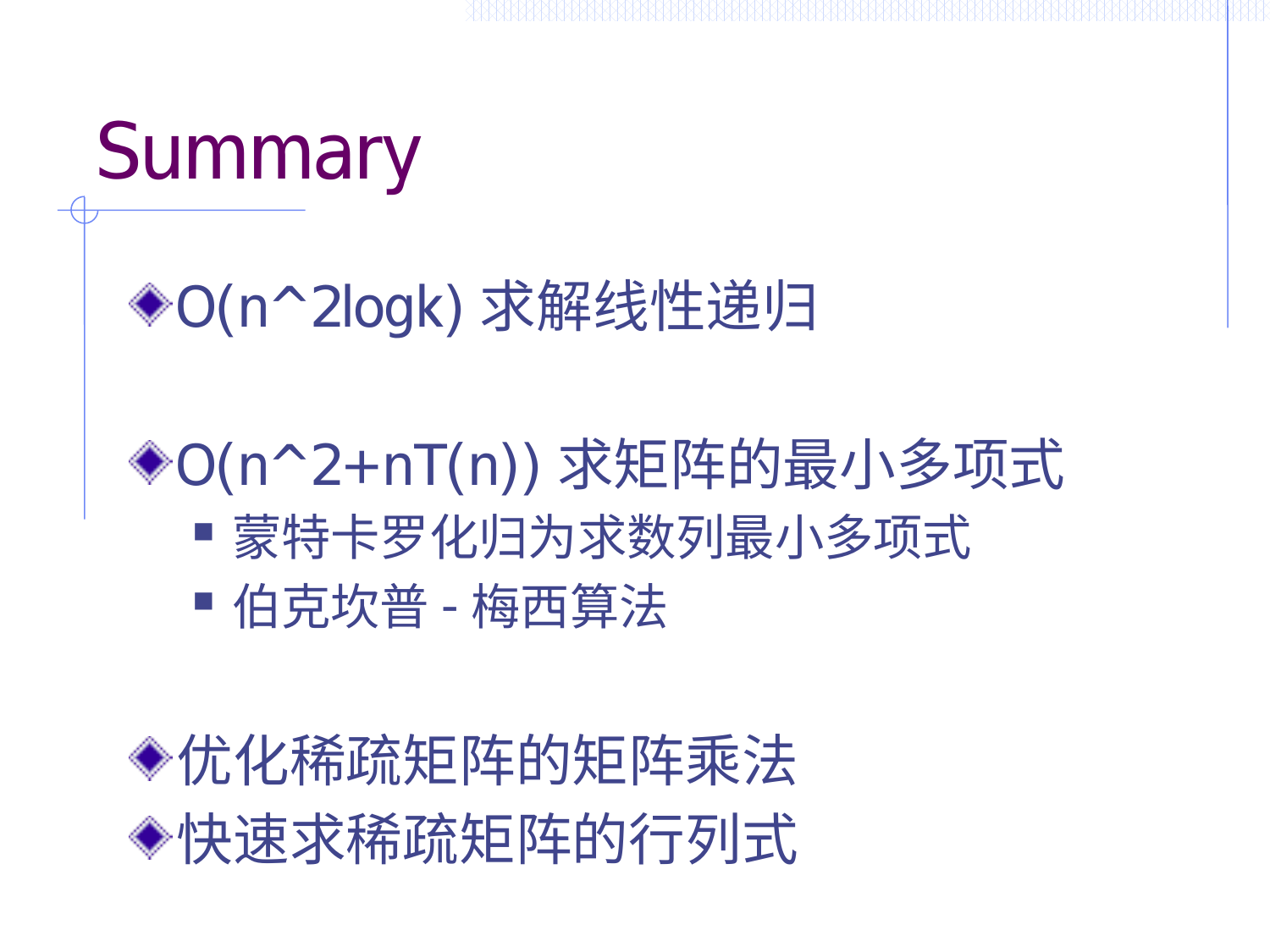

# Summary
O(n^2logk)求解线性递归

O(n^2+nT(n))求矩阵的最小多项式
蒙特卡罗化归为求数列最小多项式
伯克坎普-梅西算法

优化稀疏矩阵的矩阵乘法
快速求稀疏矩阵的行列式